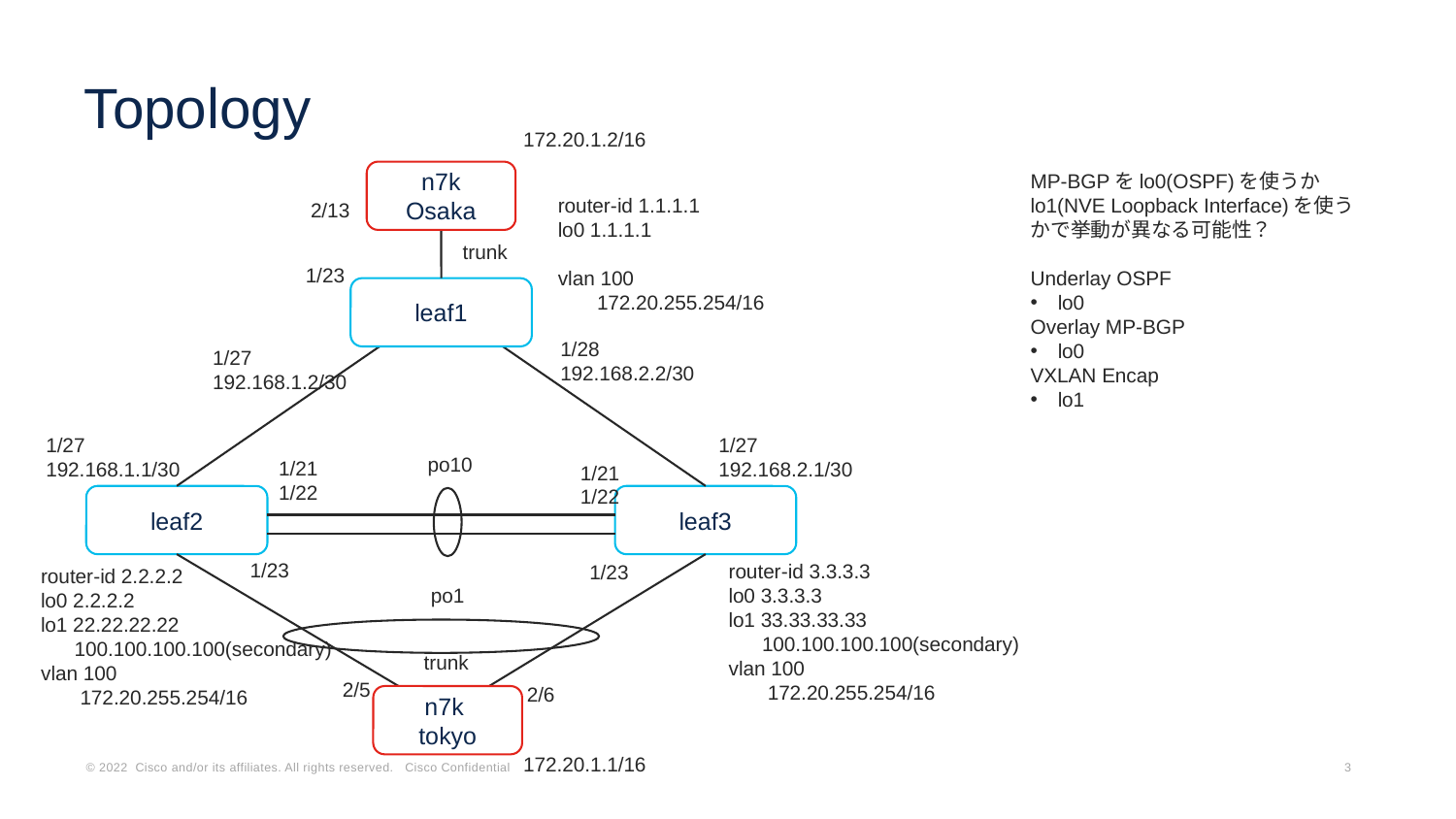

# Topology
172.20.1.2/16
n7k Osaka
MP-BGPをlo0(OSPF)を使うかlo1(NVE Loopback Interface)を使うかで挙動が異なる可能性？

Underlay OSPF
lo0
Overlay MP-BGP
lo0
VXLAN Encap
lo1

router-id 1.1.1.1
lo0 1.1.1.1

vlan 100
       172.20.255.254/16
2/13
trunk
1/23
leaf1
1/28
192.168.2.2/30
1/27
192.168.1.2/30
1/27
192.168.1.1/30
1/27
192.168.2.1/30
po10
1/21
1/22
1/21
1/22
leaf2
leaf3

1/23
router-id 3.3.3.3
lo0 3.3.3.3
lo1 33.33.33.33
      100.100.100.100(secondary)
vlan 100
       172.20.255.254/16
1/23
router-id 2.2.2.2
lo0 2.2.2.2
lo1 22.22.22.22
      100.100.100.100(secondary)
vlan 100
       172.20.255.254/16

po1

trunk
2/5
2/6
n7k
tokyo
172.20.1.1/16